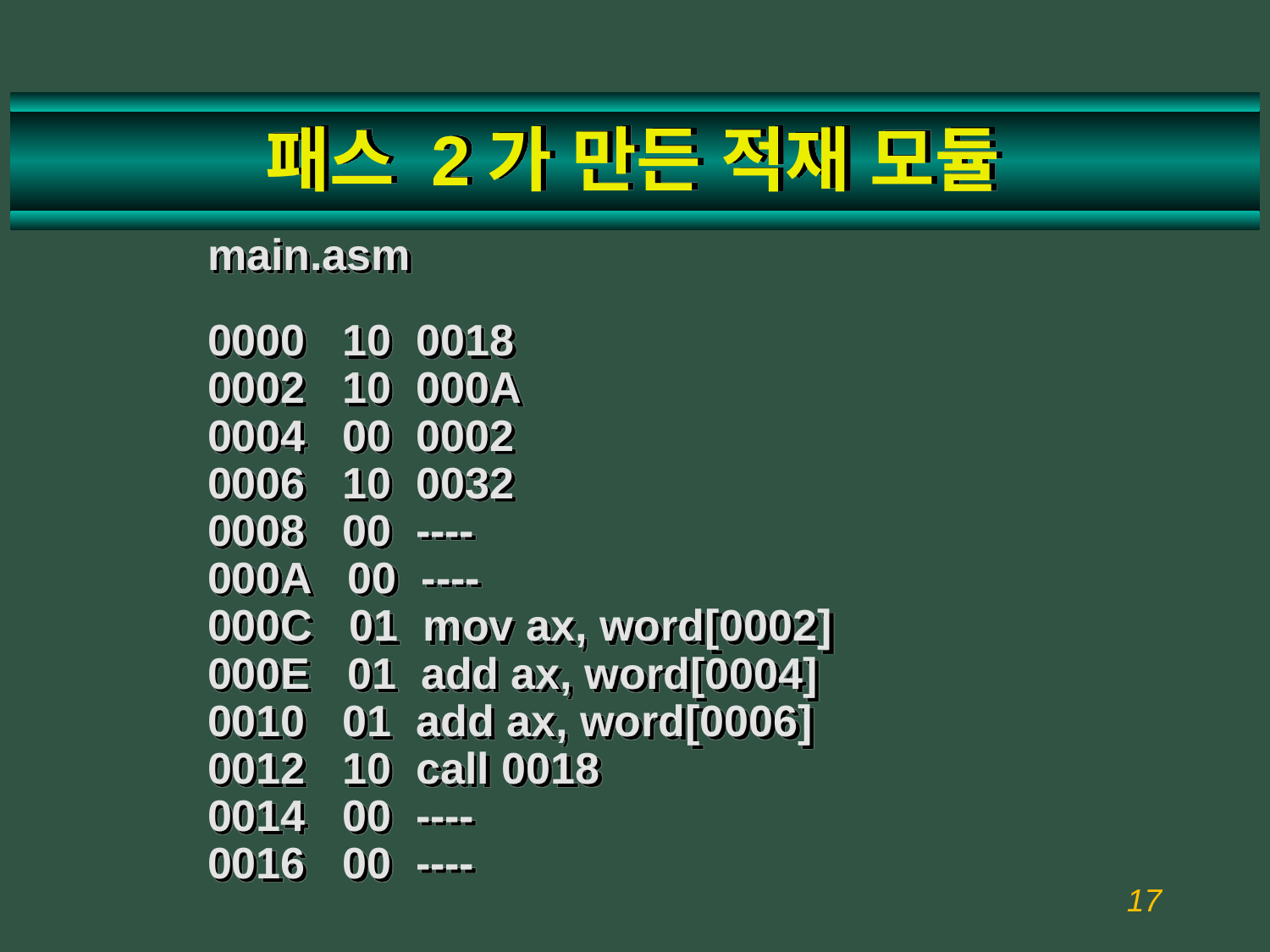

# 패스 2가 만든 적재 모듈
main.asm

0000   10  0018
0002   10  000A
0004   00  0002
0006   10  0032
0008   00  ----
000A   00  ----
000C   01  mov ax, word[0002]
000E   01  add ax, word[0004]
0010   01  add ax, word[0006]
0012   10  call 0018
0014   00  ----
0016   00  ----
17